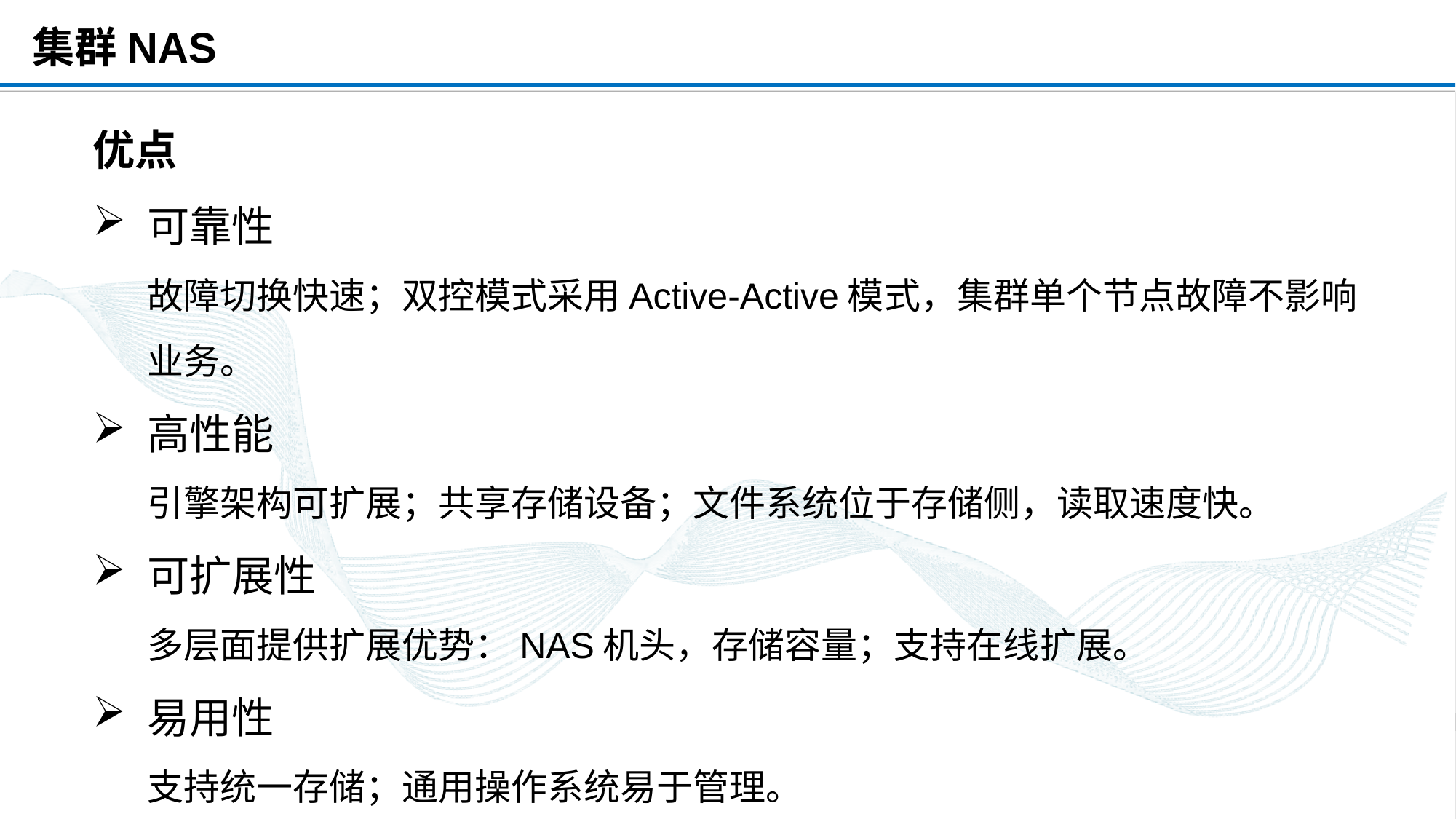

# 集群NAS
优点
可靠性
故障切换快速；双控模式采用Active-Active模式，集群单个节点故障不影响业务。
高性能
引擎架构可扩展；共享存储设备；文件系统位于存储侧，读取速度快。
可扩展性
多层面提供扩展优势：NAS机头，存储容量；支持在线扩展。
易用性
支持统一存储；通用操作系统易于管理。